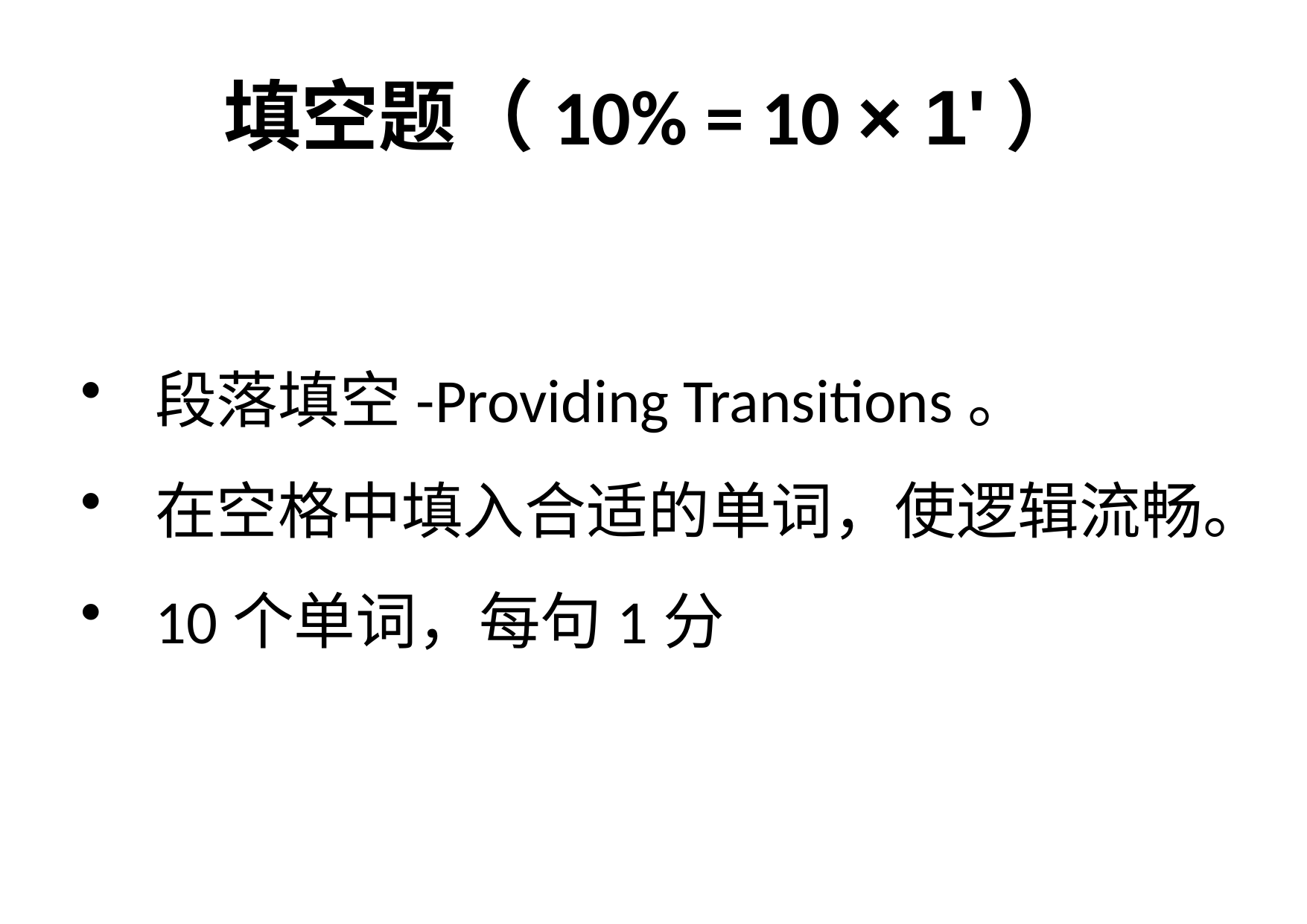

# 填空题（10% = 10 × 1'）

段落填空-Providing Transitions。
在空格中填入合适的单词，使逻辑流畅。
10个单词，每句1分